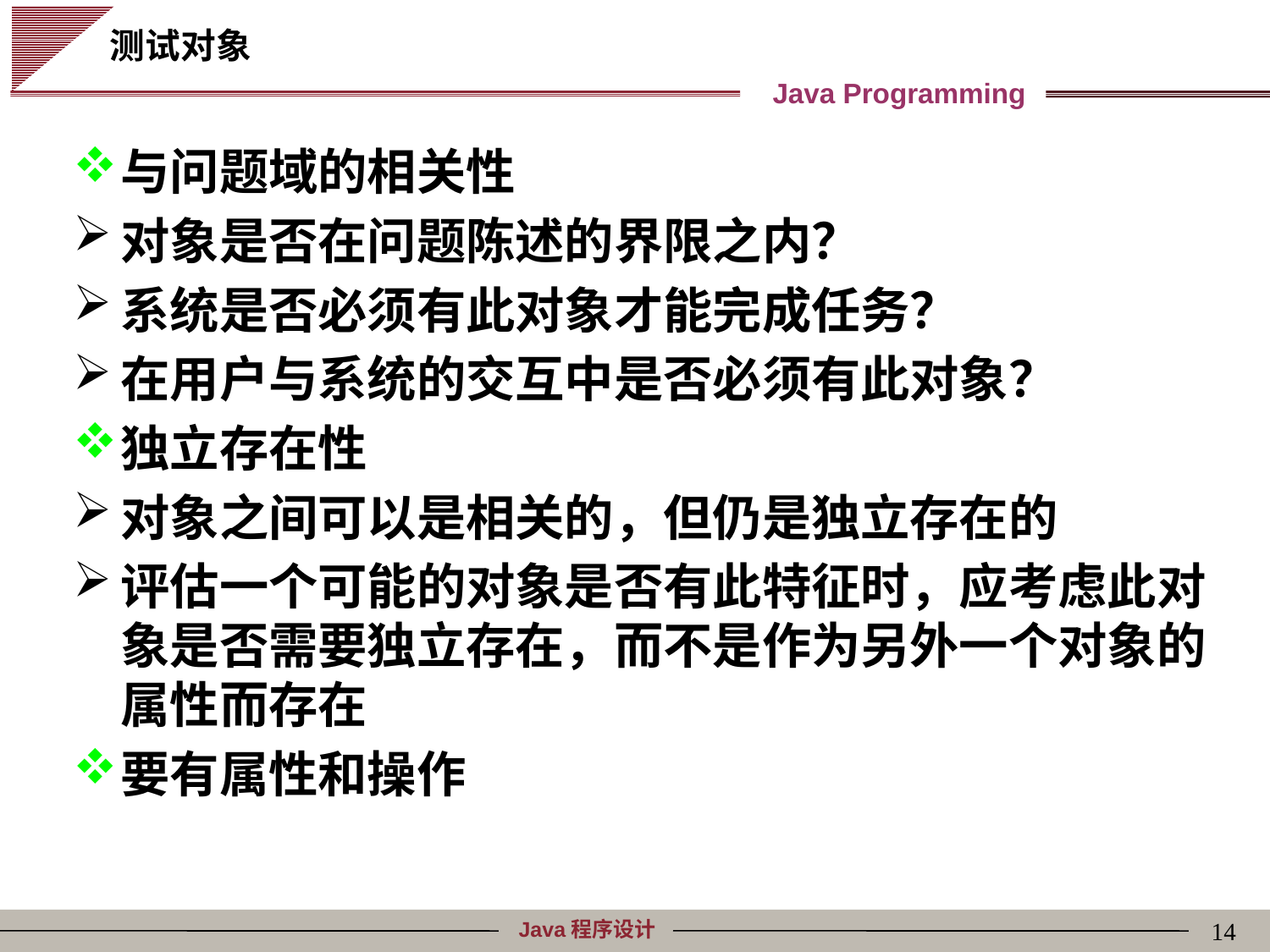

# 测试对象
与问题域的相关性
对象是否在问题陈述的界限之内？
系统是否必须有此对象才能完成任务？
在用户与系统的交互中是否必须有此对象？
独立存在性
对象之间可以是相关的，但仍是独立存在的
评估一个可能的对象是否有此特征时，应考虑此对象是否需要独立存在，而不是作为另外一个对象的属性而存在
要有属性和操作